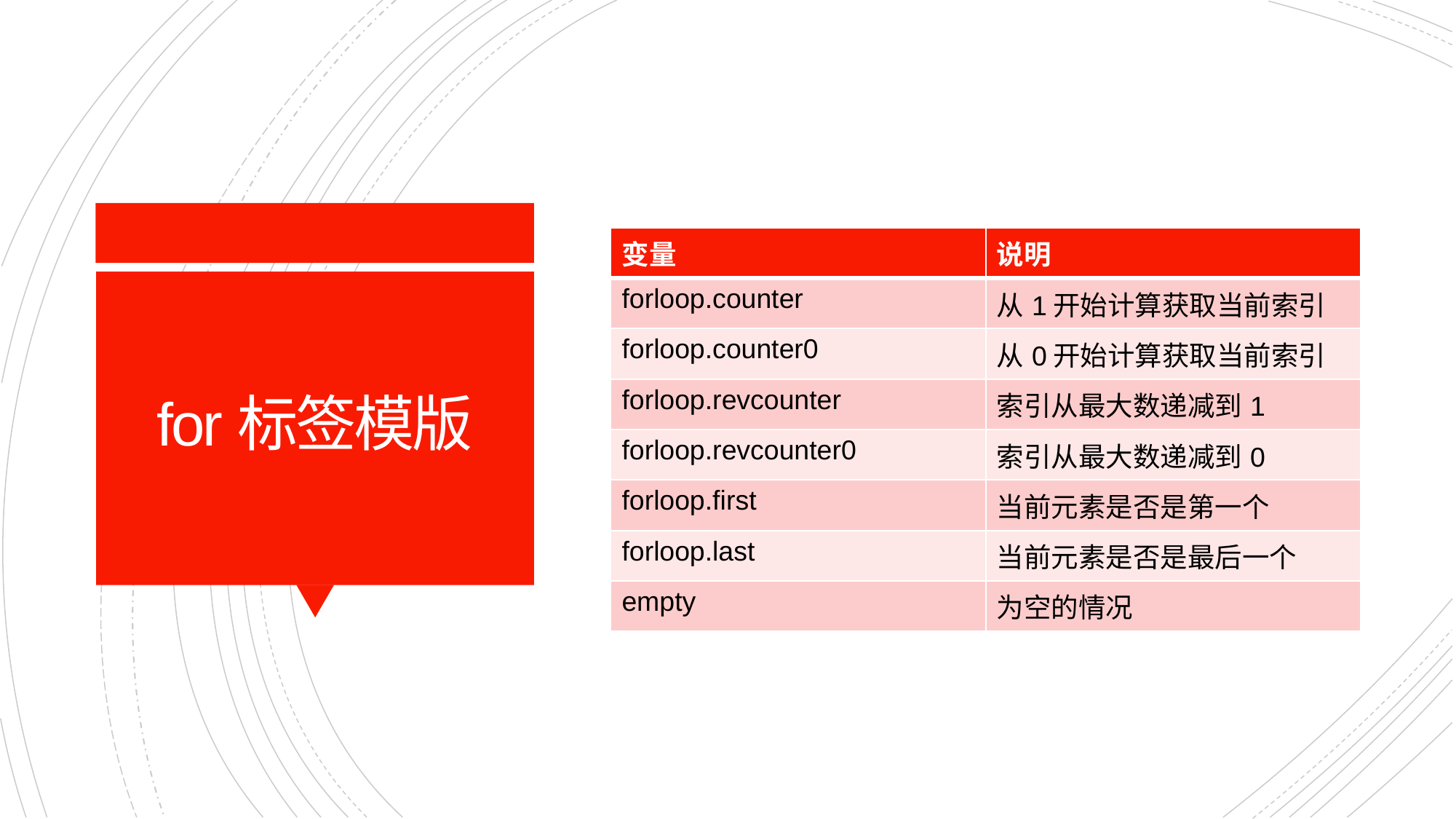

| 变量 | 说明 |
| --- | --- |
| forloop.counter | 从1开始计算获取当前索引 |
| forloop.counter0 | 从0开始计算获取当前索引 |
| forloop.revcounter | 索引从最大数递减到1 |
| forloop.revcounter0 | 索引从最大数递减到0 |
| forloop.first | 当前元素是否是第一个 |
| forloop.last | 当前元素是否是最后一个 |
| empty | 为空的情况 |
# for标签模版